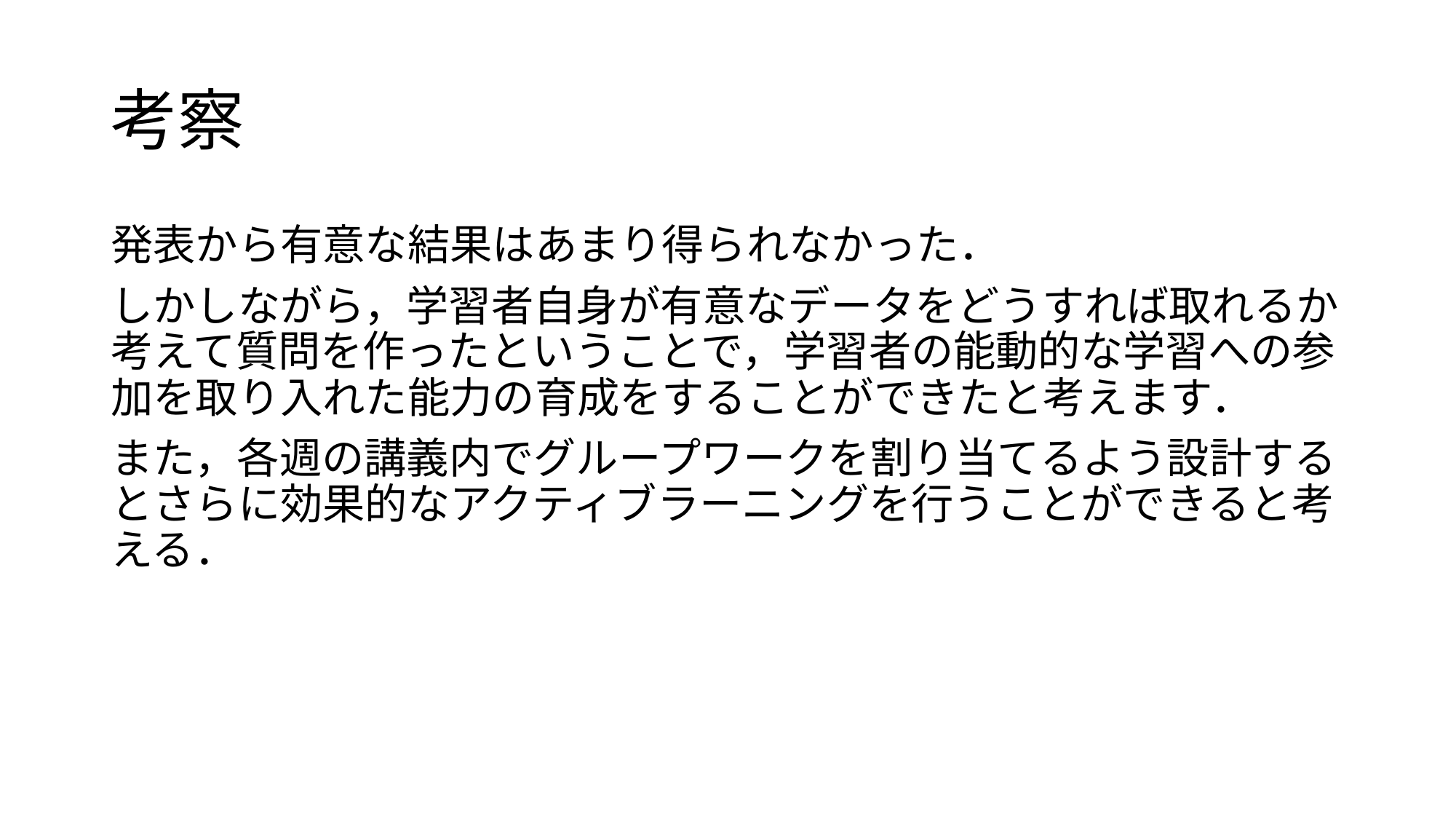

# 考察
発表から有意な結果はあまり得られなかった．
しかしながら，学習者自身が有意なデータをどうすれば取れるか考えて質問を作ったということで，学習者の能動的な学習への参加を取り入れた能力の育成をすることができたと考えます．
また，各週の講義内でグループワークを割り当てるよう設計するとさらに効果的なアクティブラーニングを行うことができると考える．